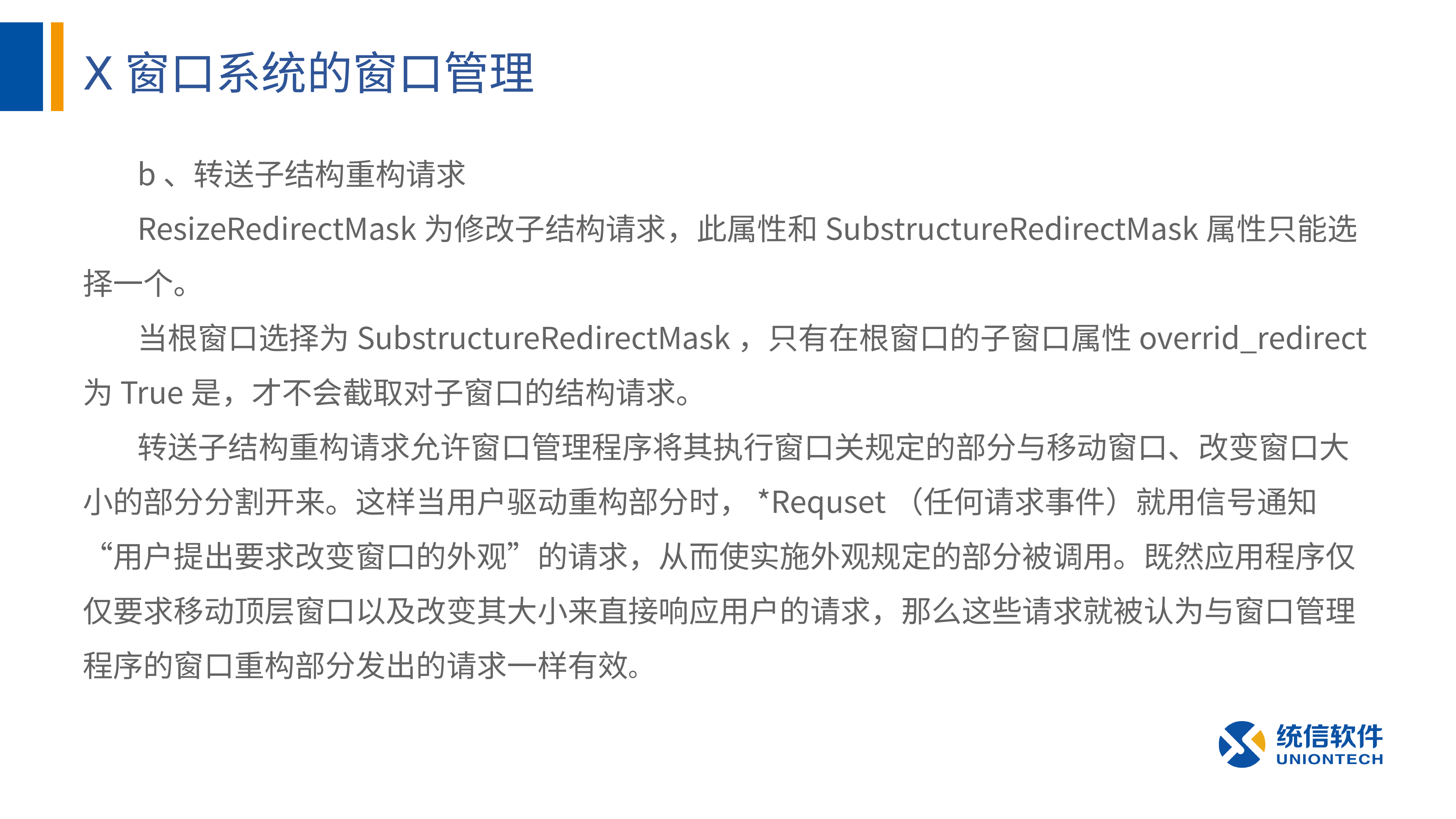

# X窗口系统的窗口管理
	b、转送子结构重构请求
	ResizeRedirectMask为修改子结构请求，此属性和SubstructureRedirectMask属性只能选择一个。
	当根窗口选择为SubstructureRedirectMask，只有在根窗口的子窗口属性overrid_redirect为True是，才不会截取对子窗口的结构请求。
	转送子结构重构请求允许窗口管理程序将其执行窗口关规定的部分与移动窗口、改变窗口大小的部分分割开来。这样当用户驱动重构部分时，*Requset（任何请求事件）就用信号通知“用户提出要求改变窗口的外观”的请求，从而使实施外观规定的部分被调用。既然应用程序仅仅要求移动顶层窗口以及改变其大小来直接响应用户的请求，那么这些请求就被认为与窗口管理程序的窗口重构部分发出的请求一样有效。